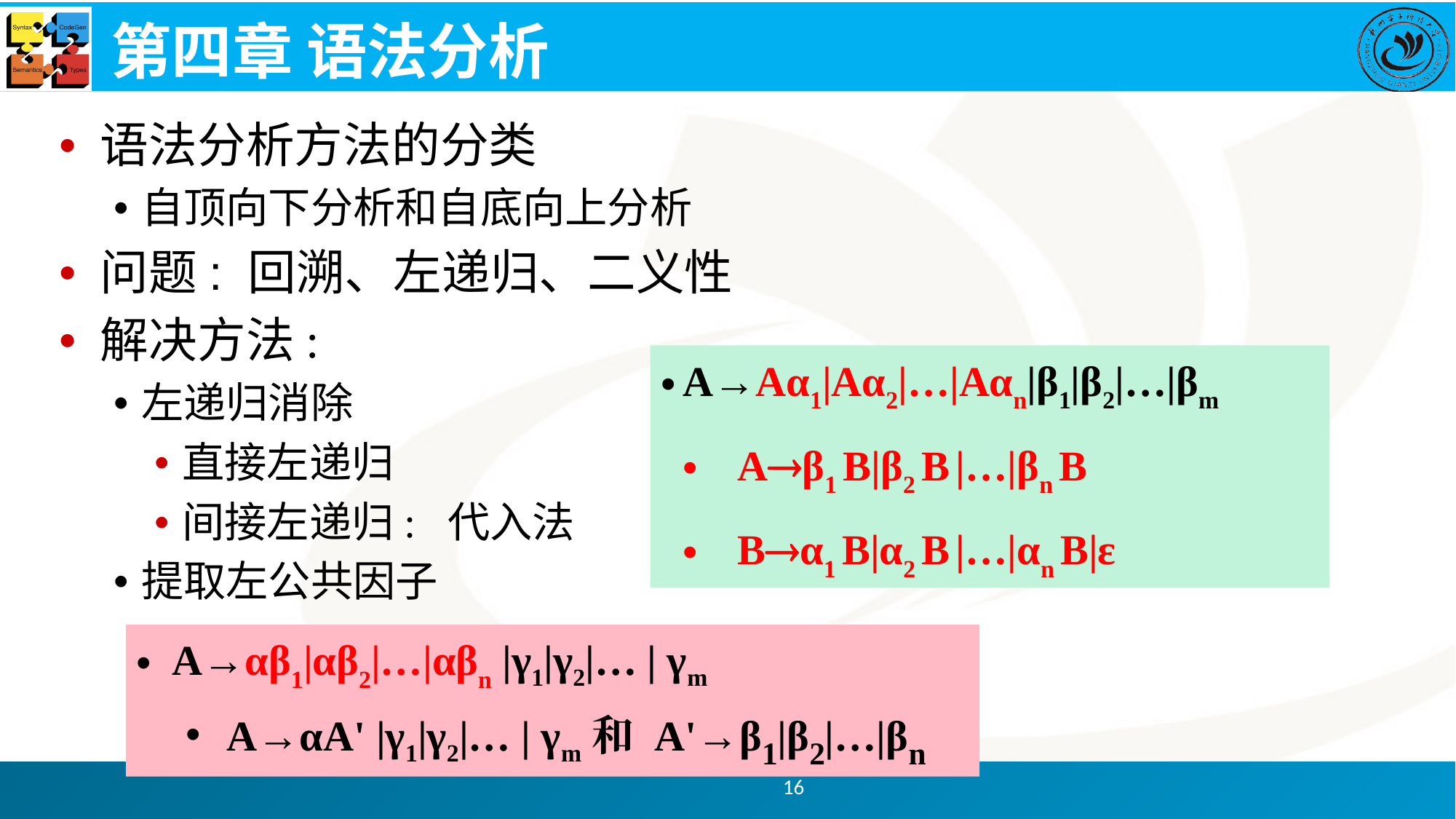

# 第四章 语法分析
语法分析方法的分类
自顶向下分析和自底向上分析
问题: 回溯、左递归、二义性
解决方法:
左递归消除
直接左递归
间接左递归:  代入法
提取左公共因子
A→Aα1|Aα2|…|Aαn|β1|β2|…|βm
A→β1 B|β2 B |…|βn B
B→α1 B|α2 B |…|αn B|ε
A→αβ1|αβ2|…|αβn |γ1|γ2|… | γm
A→αA' |γ1|γ2|… | γm和 A'→β1|β2|…|βn
16